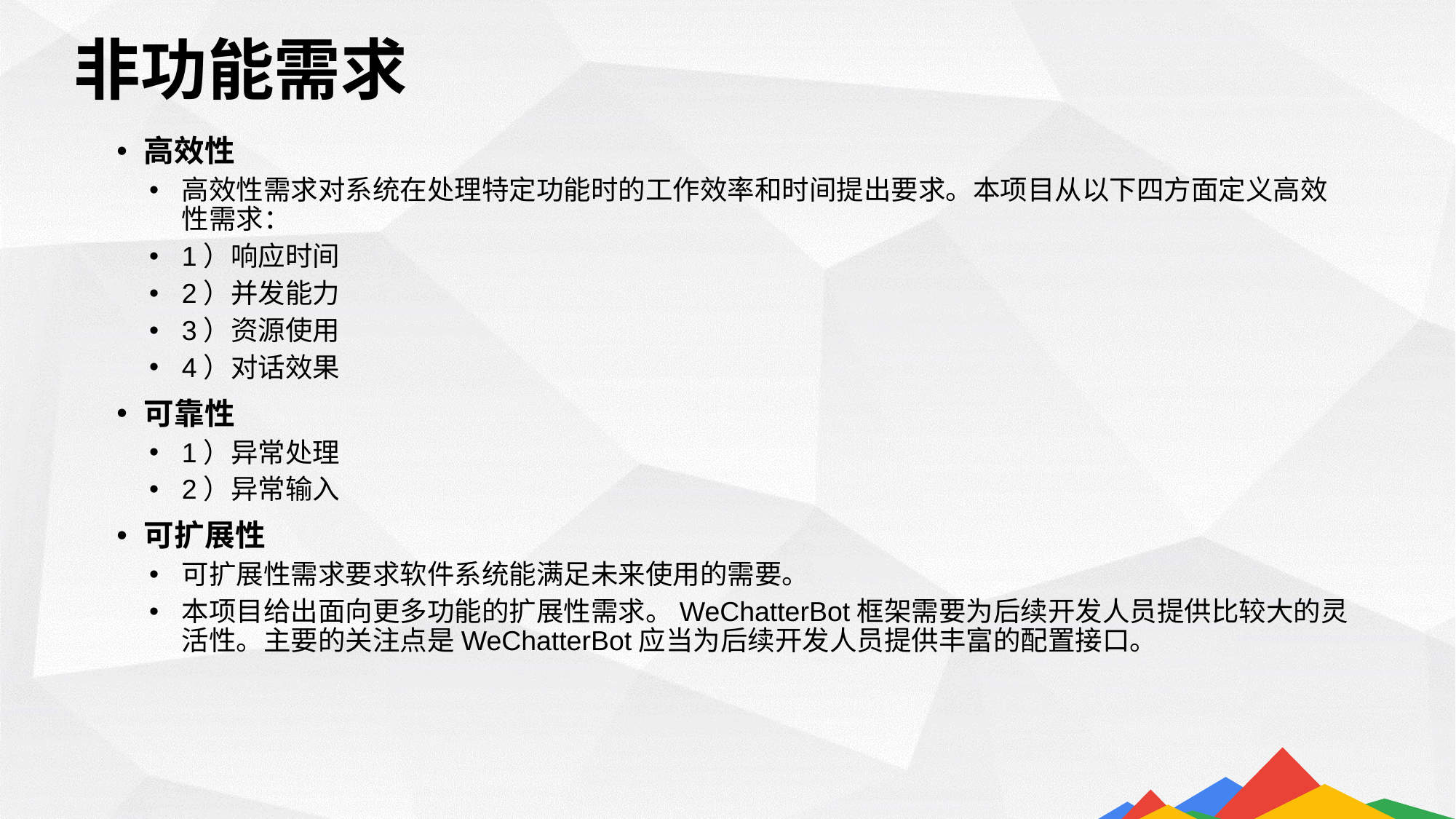

# 非功能需求
高效性
高效性需求对系统在处理特定功能时的工作效率和时间提出要求。本项目从以下四方面定义高效性需求：
1）响应时间
2）并发能力
3）资源使用
4）对话效果
可靠性
1）异常处理
2）异常输入
可扩展性
可扩展性需求要求软件系统能满足未来使用的需要。
本项目给出面向更多功能的扩展性需求。WeChatterBot框架需要为后续开发人员提供比较大的灵活性。主要的关注点是WeChatterBot应当为后续开发人员提供丰富的配置接口。